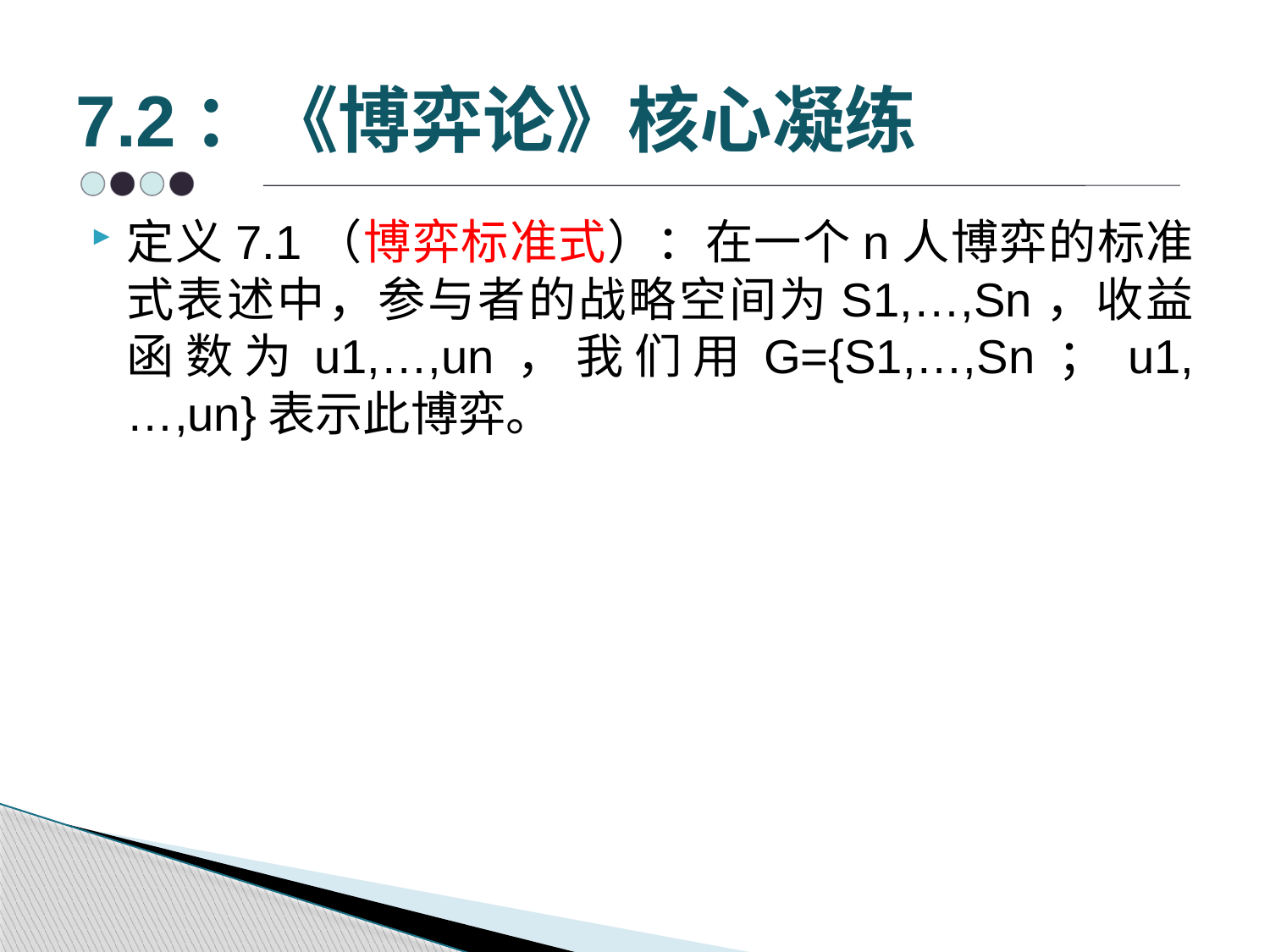

# 7.2：《博弈论》核心凝练

定义7.1（博弈标准式）：在一个n人博弈的标准式表述中，参与者的战略空间为S1,…,Sn，收益函数为u1,…,un，我们用G={S1,…,Sn；u1,…,un}表示此博弈。